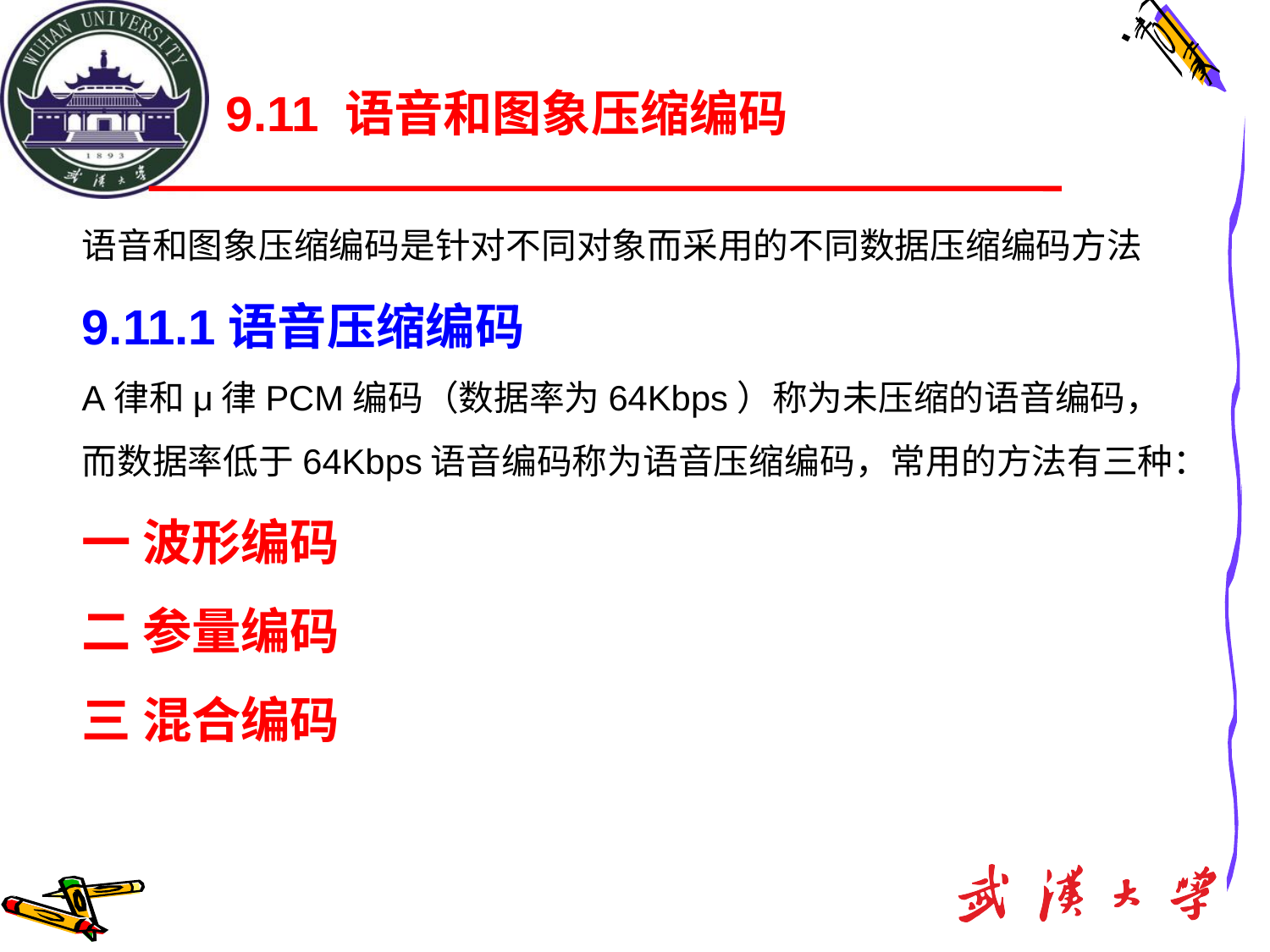

9.11 语音和图象压缩编码
语音和图象压缩编码是针对不同对象而采用的不同数据压缩编码方法
9.11.1语音压缩编码
A律和μ律PCM编码（数据率为64Kbps）称为未压缩的语音编码，而数据率低于64Kbps语音编码称为语音压缩编码，常用的方法有三种：
一 波形编码
二 参量编码
三 混合编码